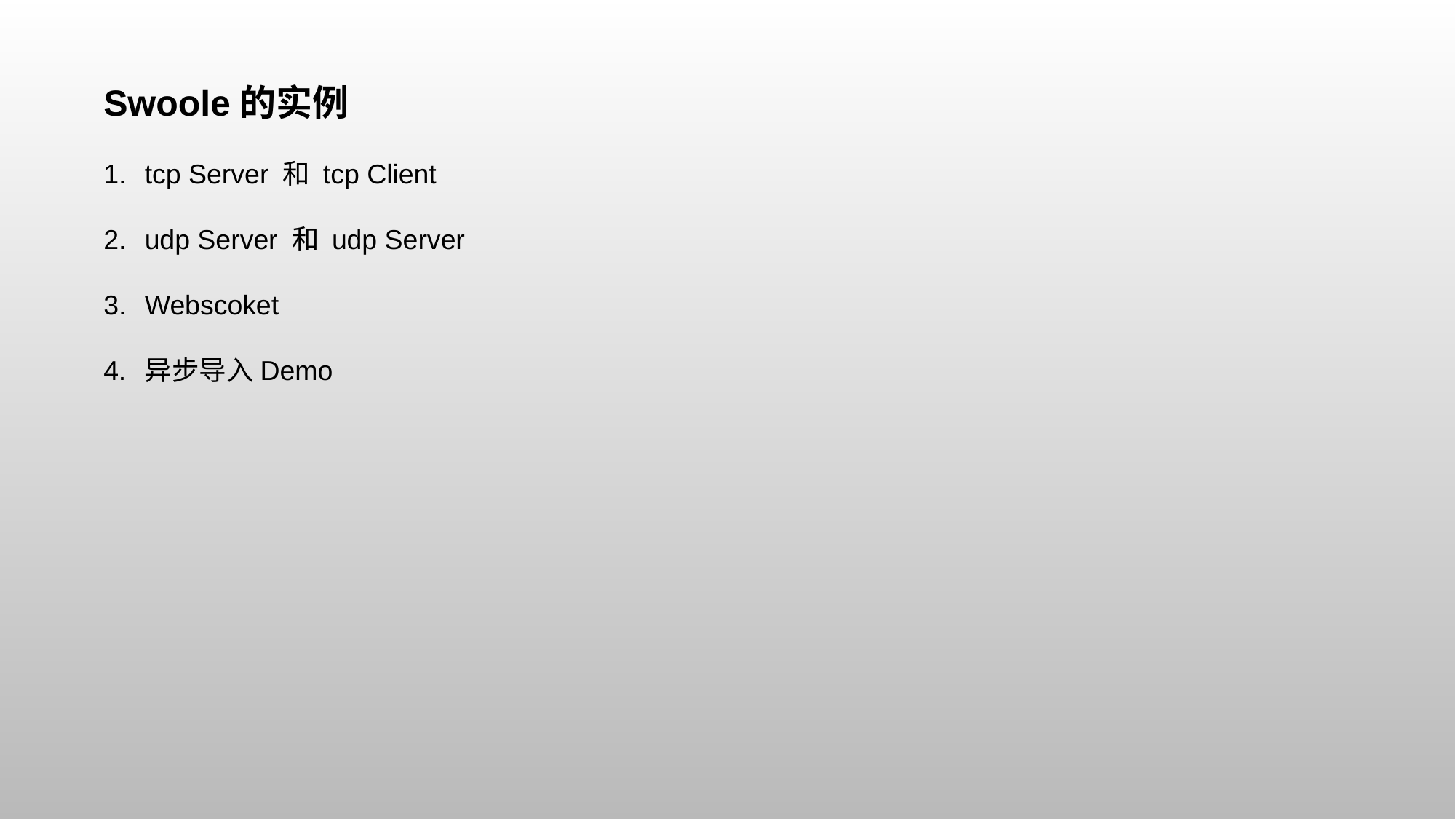

Swoole的实例

tcp Server 和 tcp Client

udp Server 和 udp Server

Webscoket

异步导入Demo